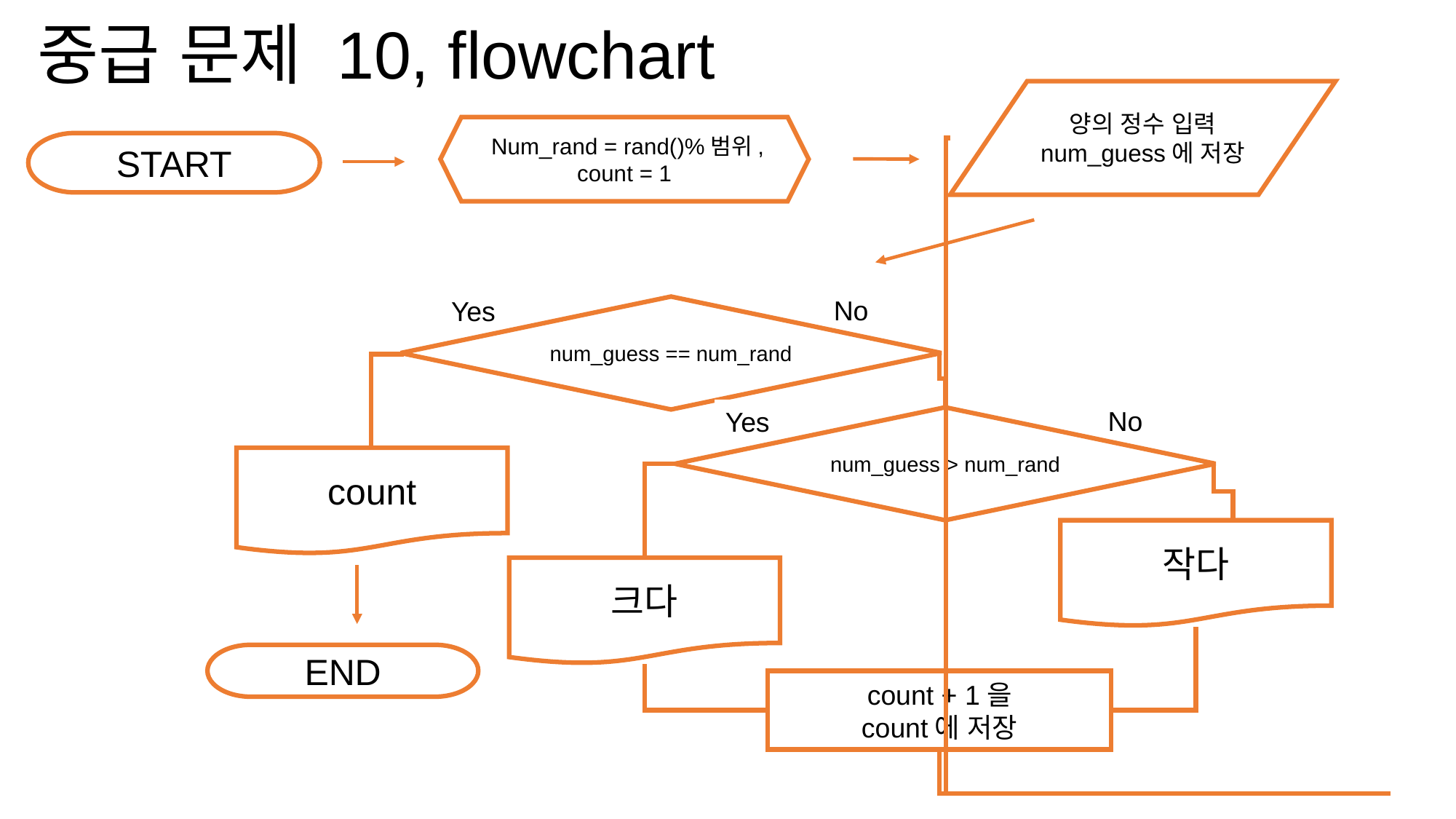

# 중급 문제 10, flowchart
양의 정수 입력
num_guess에 저장
START
Num_rand = rand()%범위,
count = 1
No
Yes
num_guess == num_rand
No
Yes
num_guess > num_rand
count
작다
크다
END
count + 1을
count에 저장